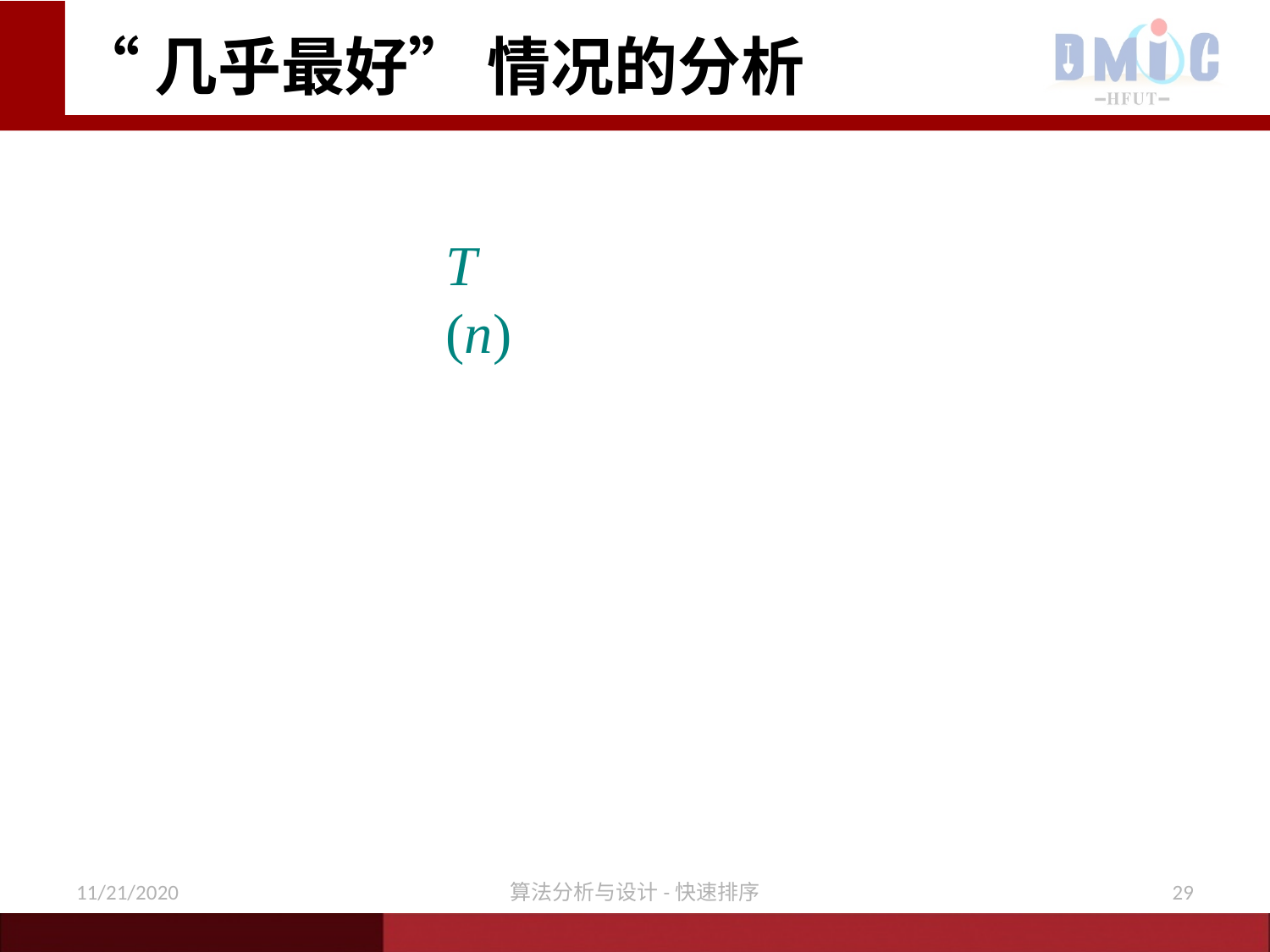

# “几乎最好” 情况的分析
T (n)
11/21/2020
算法分析与设计-快速排序
29